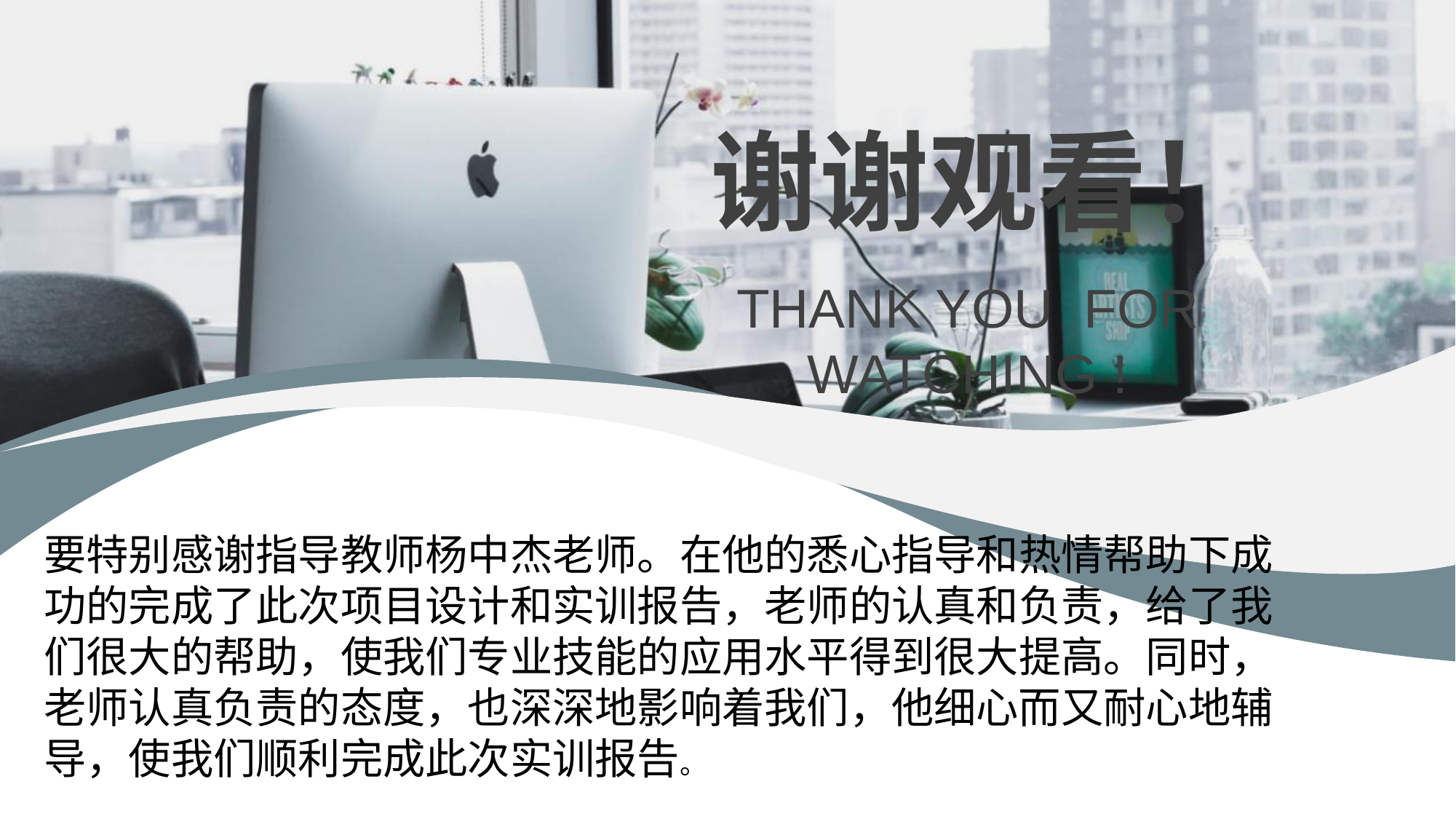

谢谢观看！
THANK YOU  FOR WATCHING !
要特别感谢指导教师杨中杰老师。在他的悉心指导和热情帮助下成功的完成了此次项目设计和实训报告，老师的认真和负责，给了我们很大的帮助，使我们专业技能的应用水平得到很大提高。同时，老师认真负责的态度，也深深地影响着我们，他细心而又耐心地辅导，使我们顺利完成此次实训报告。